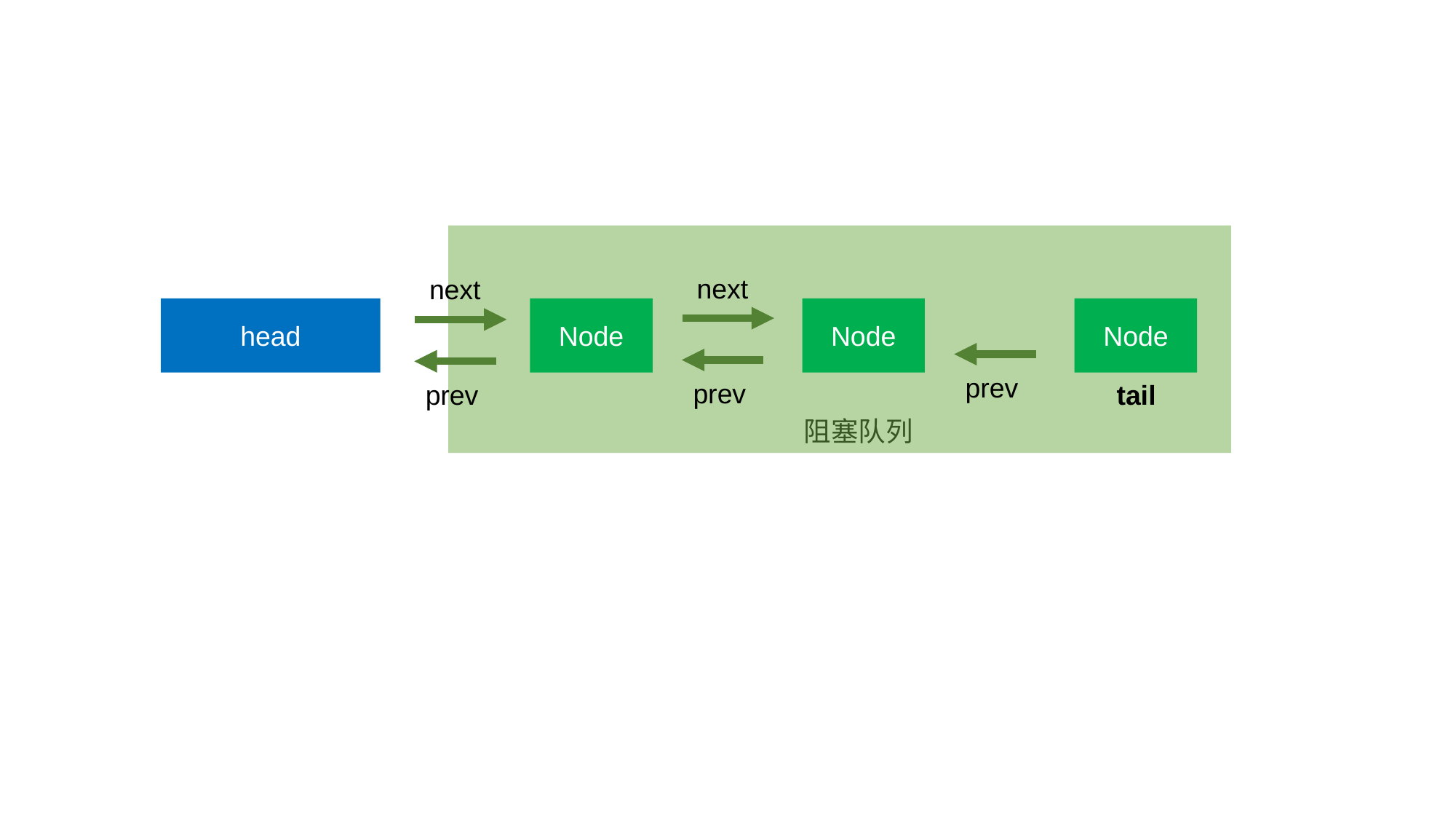

next
next
head
Node
Node
Node
prev
prev
prev
tail
阻塞队列